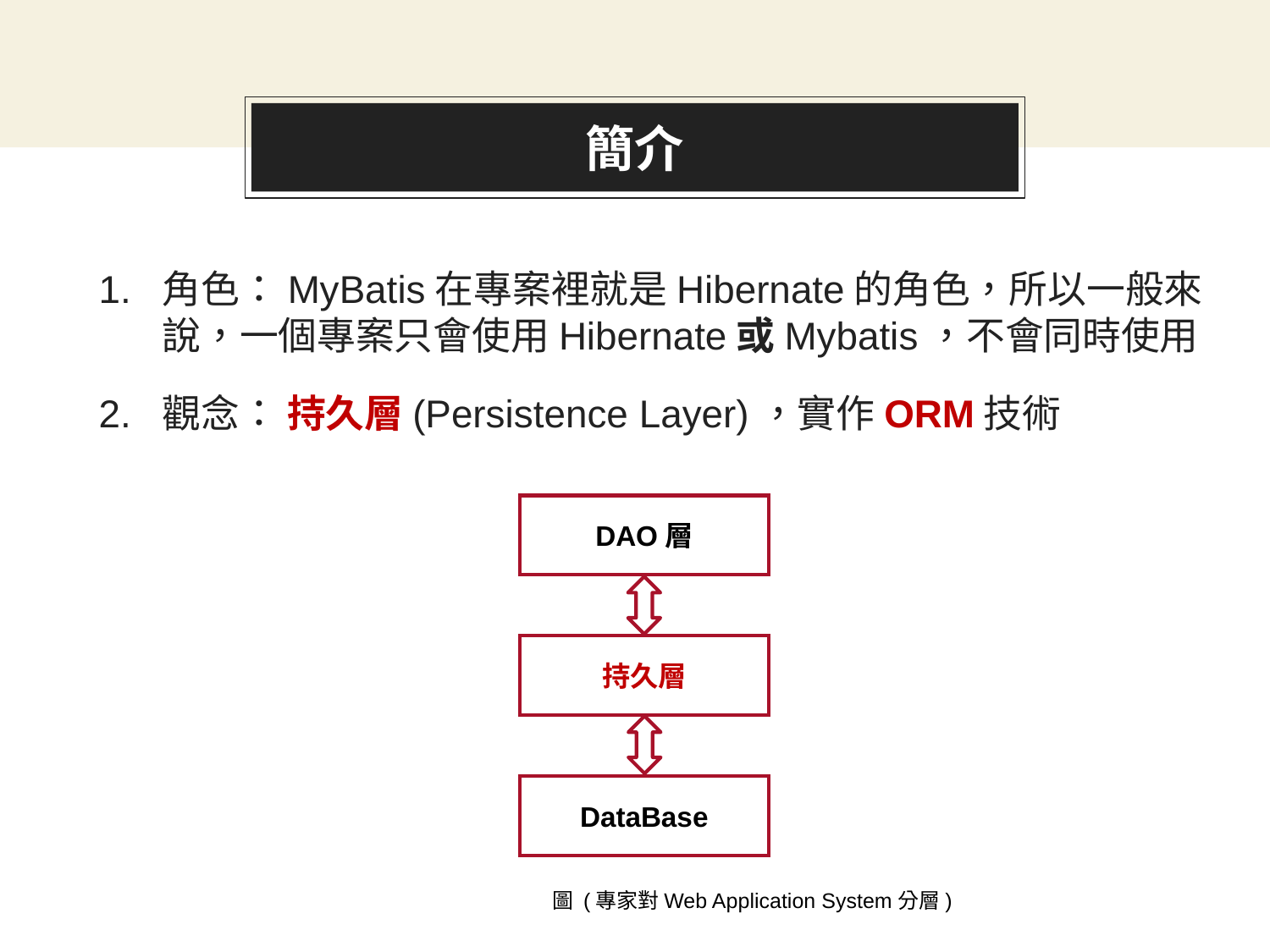

# 簡介
角色：MyBatis在專案裡就是Hibernate的角色，所以一般來說，一個專案只會使用Hibernate或Mybatis，不會同時使用
觀念： 持久層(Persistence Layer)，實作ORM技術
DAO層

持久層

DataBase

					圖 (專家對Web Application System分層)